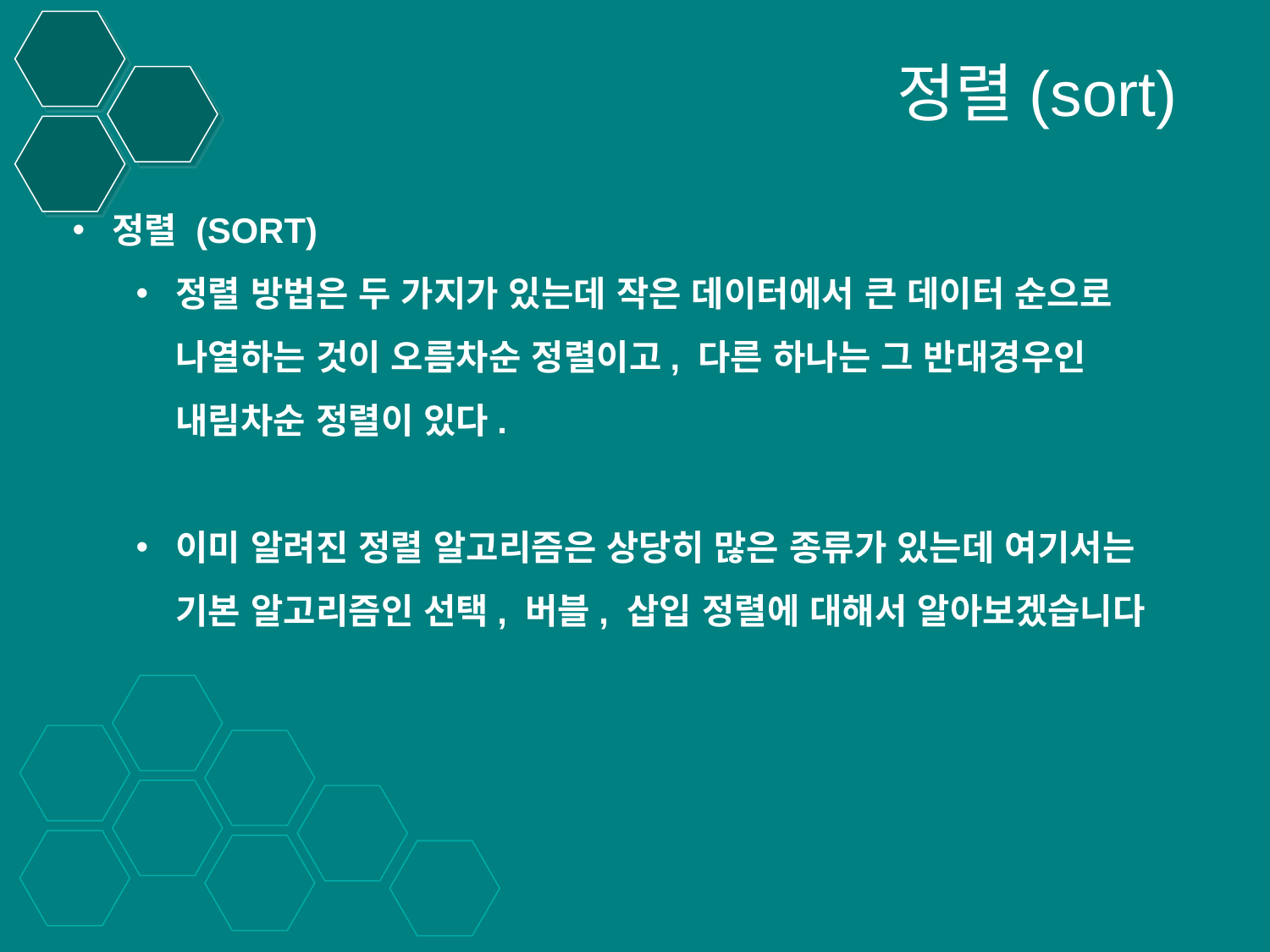

# 정렬(sort)
정렬 (SORT)
정렬 방법은 두 가지가 있는데 작은 데이터에서 큰 데이터 순으로 나열하는 것이 오름차순 정렬이고, 다른 하나는 그 반대경우인 내림차순 정렬이 있다.

이미 알려진 정렬 알고리즘은 상당히 많은 종류가 있는데 여기서는 기본 알고리즘인 선택, 버블, 삽입 정렬에 대해서 알아보겠습니다